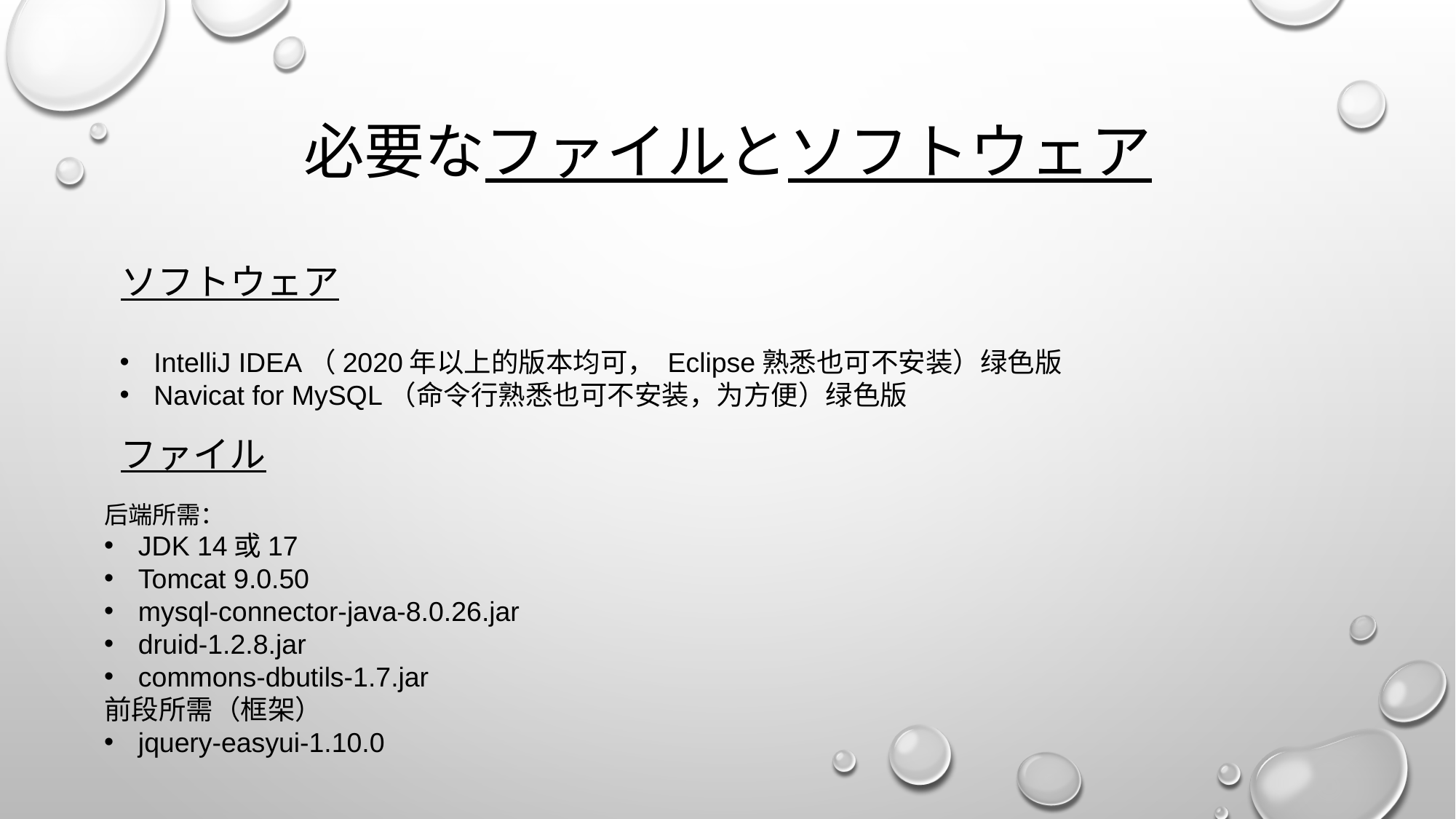

# 必要なファイルとソフトウェア
ソフトウェア
IntelliJ IDEA（2020年以上的版本均可， Eclipse熟悉也可不安装）绿色版
Navicat for MySQL（命令行熟悉也可不安装，为方便）绿色版

ファイル
后端所需：
JDK 14或17
Tomcat 9.0.50
mysql-connector-java-8.0.26.jar
druid-1.2.8.jar
commons-dbutils-1.7.jar
前段所需（框架）
jquery-easyui-1.10.0